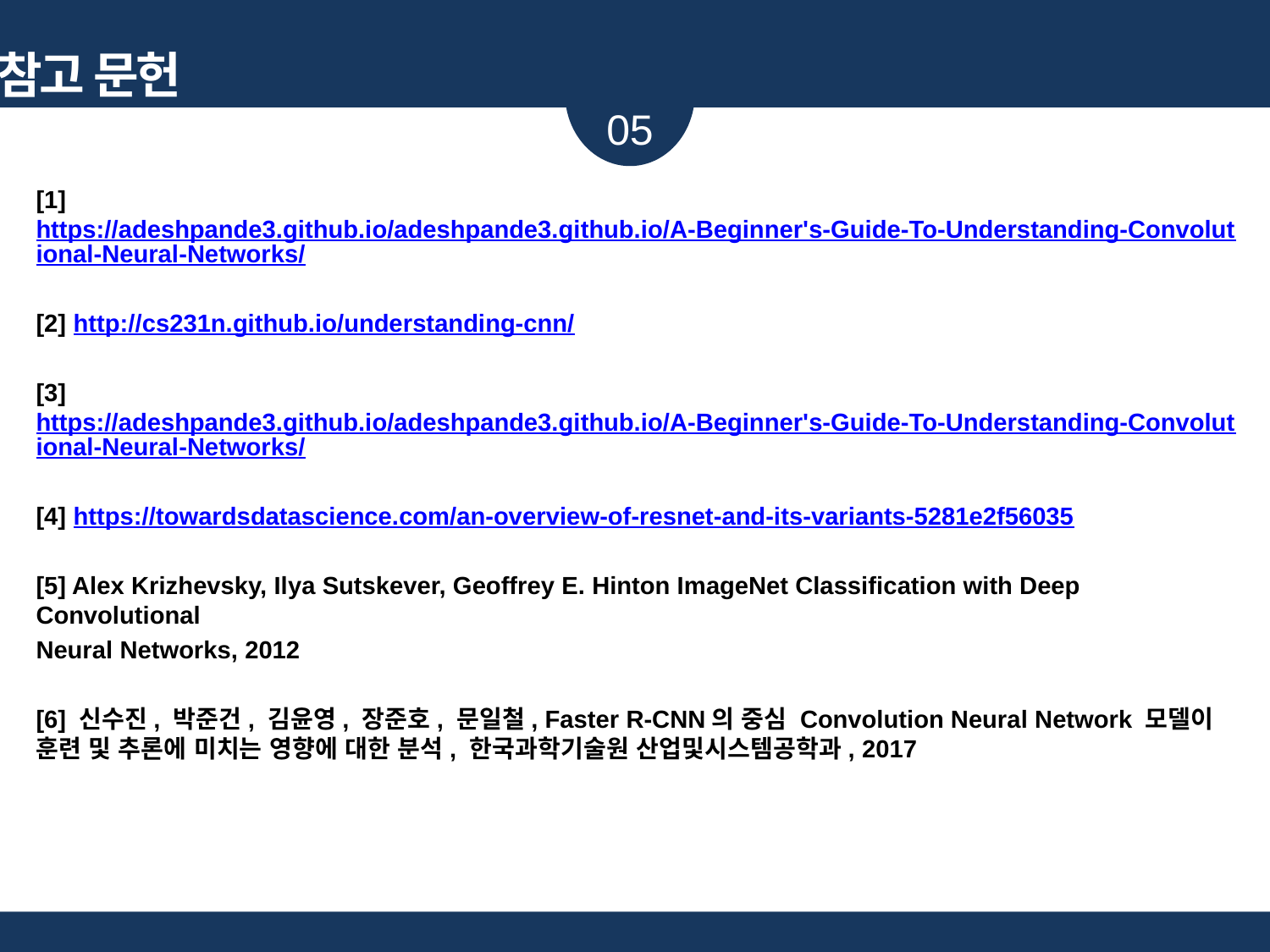

참고 문헌
05

[1] https://adeshpande3.github.io/adeshpande3.github.io/A-Beginner's-Guide-To-Understanding-Convolutional-Neural-Networks/

[2] http://cs231n.github.io/understanding-cnn/

[3] https://adeshpande3.github.io/adeshpande3.github.io/A-Beginner's-Guide-To-Understanding-Convolutional-Neural-Networks/

[4] https://towardsdatascience.com/an-overview-of-resnet-and-its-variants-5281e2f56035

[5] Alex Krizhevsky, Ilya Sutskever, Geoffrey E. Hinton ImageNet Classification with Deep Convolutional
Neural Networks, 2012

[6] 신수진, 박준건, 김윤영, 장준호, 문일철, Faster R-CNN의 중심 Convolution Neural Network 모델이 훈련 및 추론에 미치는 영향에 대한 분석, 한국과학기술원 산업및시스템공학과, 2017